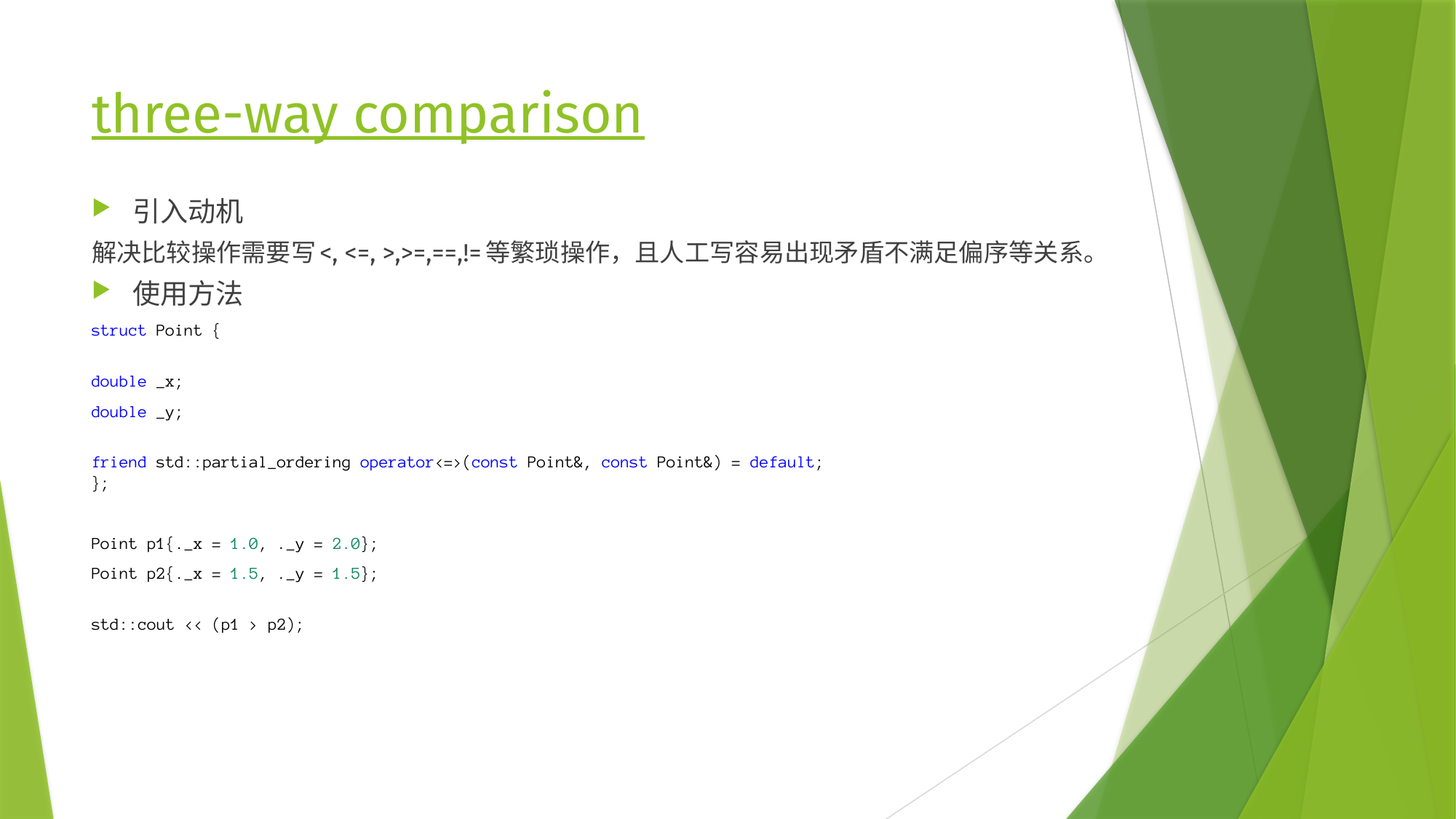

# three-way comparison
引入动机
解决比较操作需要写<, <=, >,>=,==,!=等繁琐操作，且人工写容易出现矛盾不满足偏序等关系。
使用方法
struct Point {
double _x;
double _y;
friend std::partial_ordering operator<=>(const Point&, const Point&) = default;
};

Point p1{._x = 1.0, ._y = 2.0};
Point p2{._x = 1.5, ._y = 1.5};
std::cout << (p1 > p2);